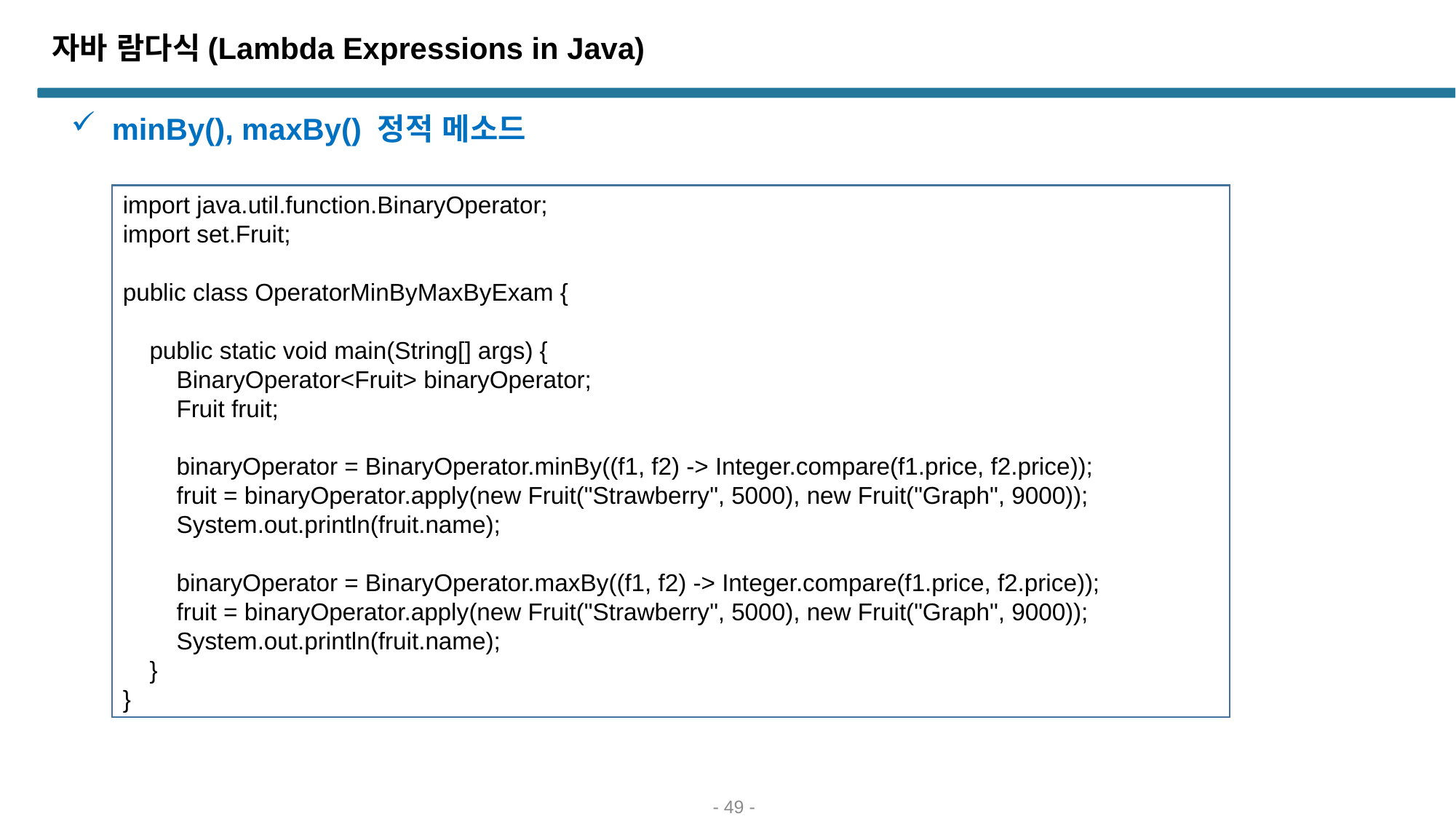

# 자바 람다식(Lambda Expressions in Java)
minBy(), maxBy() 정적 메소드

import java.util.function.BinaryOperator;
import set.Fruit;

public class OperatorMinByMaxByExam {

    public static void main(String[] args) {
        BinaryOperator<Fruit> binaryOperator;
        Fruit fruit;

        binaryOperator = BinaryOperator.minBy((f1, f2) -> Integer.compare(f1.price, f2.price));
        fruit = binaryOperator.apply(new Fruit("Strawberry", 5000), new Fruit("Graph", 9000));
        System.out.println(fruit.name);

        binaryOperator = BinaryOperator.maxBy((f1, f2) -> Integer.compare(f1.price, f2.price));
        fruit = binaryOperator.apply(new Fruit("Strawberry", 5000), new Fruit("Graph", 9000));
        System.out.println(fruit.name);
    }
}
- 49 -